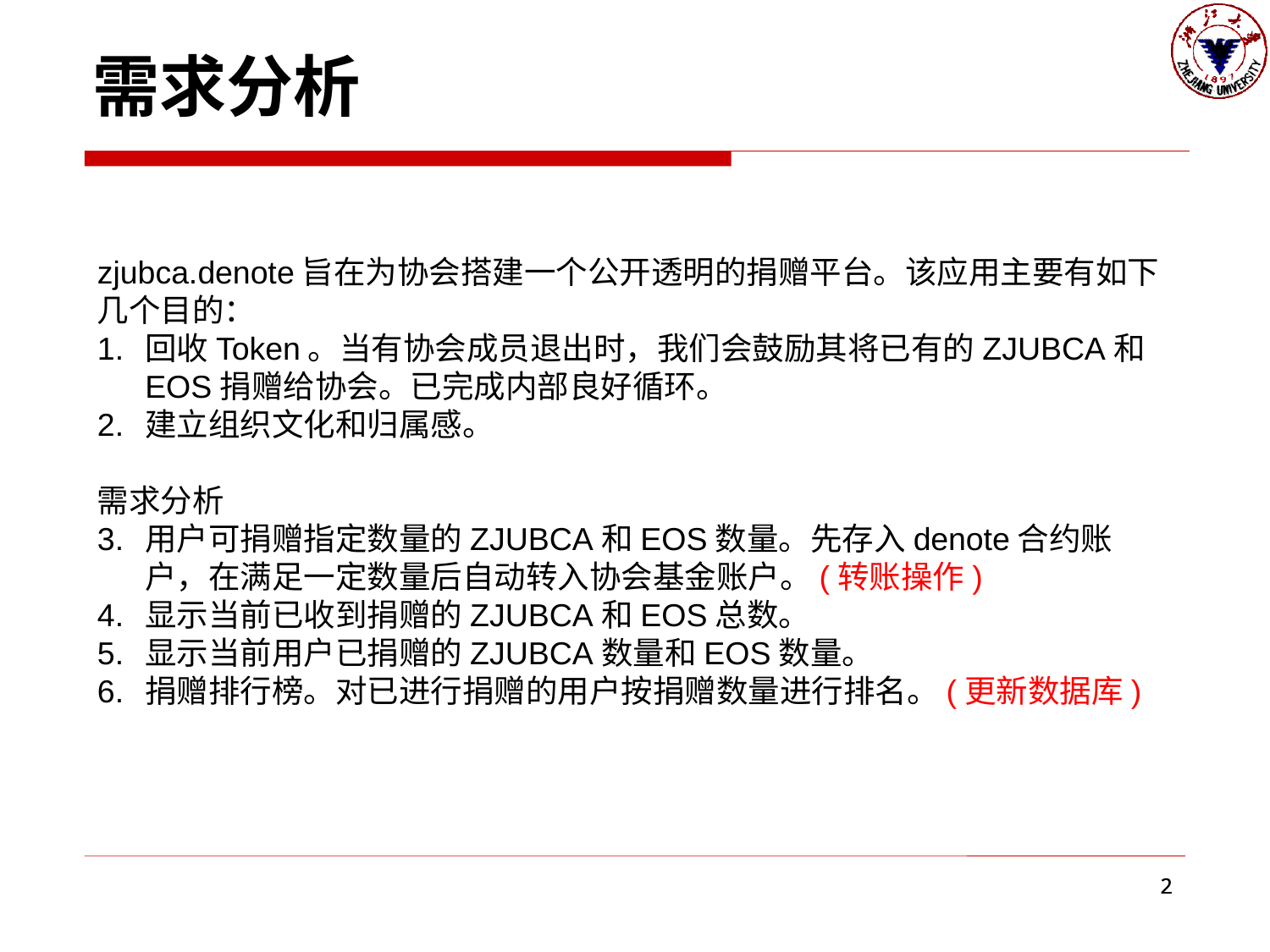

需求分析
zjubca.denote旨在为协会搭建一个公开透明的捐赠平台。该应用主要有如下几个目的：
回收Token。当有协会成员退出时，我们会鼓励其将已有的ZJUBCA和EOS捐赠给协会。已完成内部良好循环。
建立组织文化和归属感。

需求分析
用户可捐赠指定数量的ZJUBCA和EOS数量。先存入denote合约账户，在满足一定数量后自动转入协会基金账户。(转账操作)
显示当前已收到捐赠的ZJUBCA和EOS总数。
显示当前用户已捐赠的ZJUBCA数量和EOS数量。
捐赠排行榜。对已进行捐赠的用户按捐赠数量进行排名。(更新数据库)

2
2